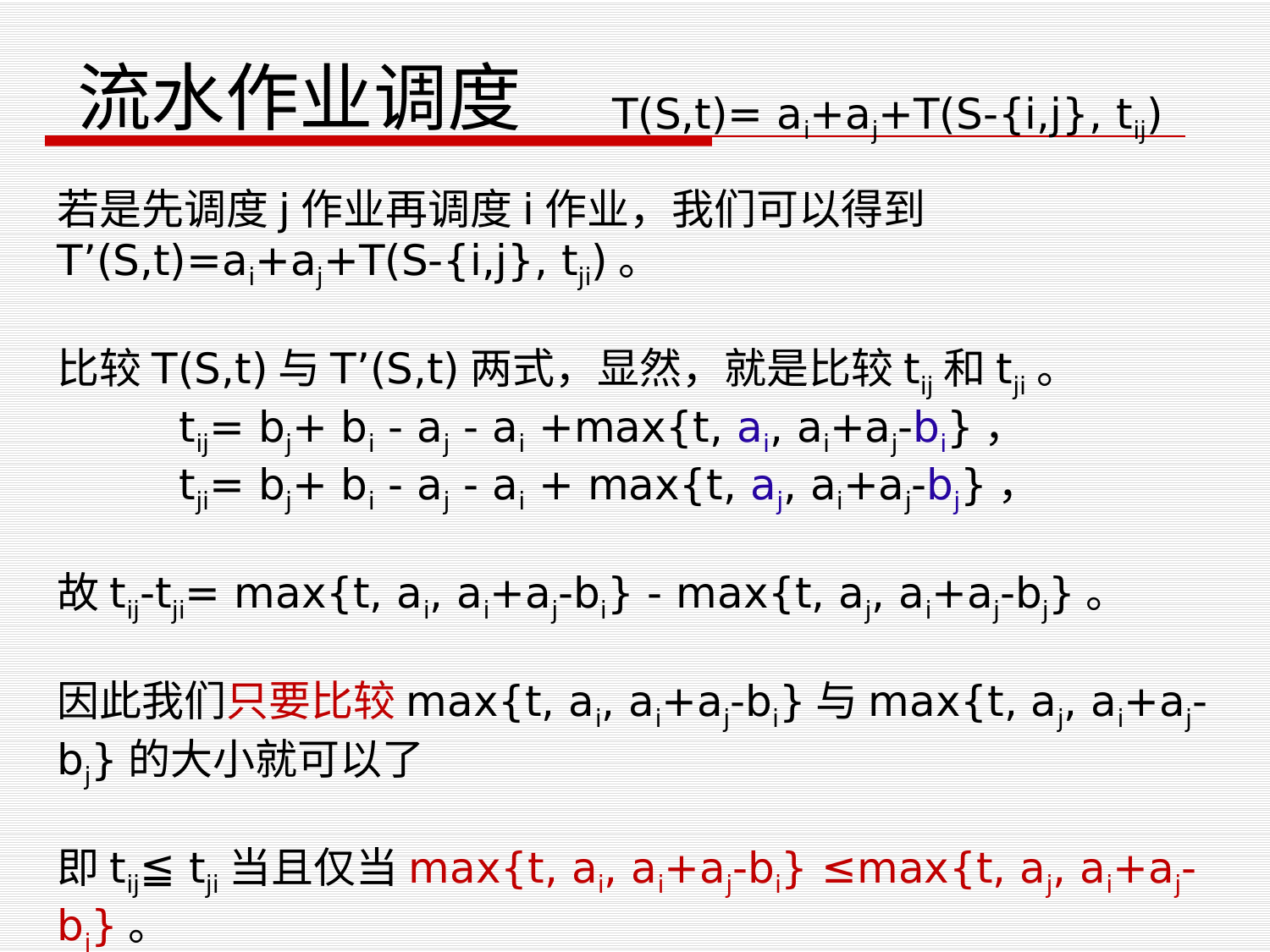

流水作业调度
T(S,t)= ai+aj+T(S-{i,j}, tij)
若是先调度j作业再调度i作业，我们可以得到T’(S,t)=ai+aj+T(S-{i,j}, tji)。

比较T(S,t)与T’(S,t)两式，显然，就是比较tij和tji。
         tij= bj+ bi - aj - ai +max{t, ai, ai+aj-bi}，
         tji= bj+ bi - aj - ai + max{t, aj, ai+aj-bj}，

故tij-tji= max{t, ai, ai+aj-bi} - max{t, aj, ai+aj-bj}。

因此我们只要比较max{t, ai, ai+aj-bi}与max{t, aj, ai+aj-bj}的大小就可以了

即tij≦ tji当且仅当max{t, ai, ai+aj-bi} ≤max{t, aj, ai+aj-bj}。